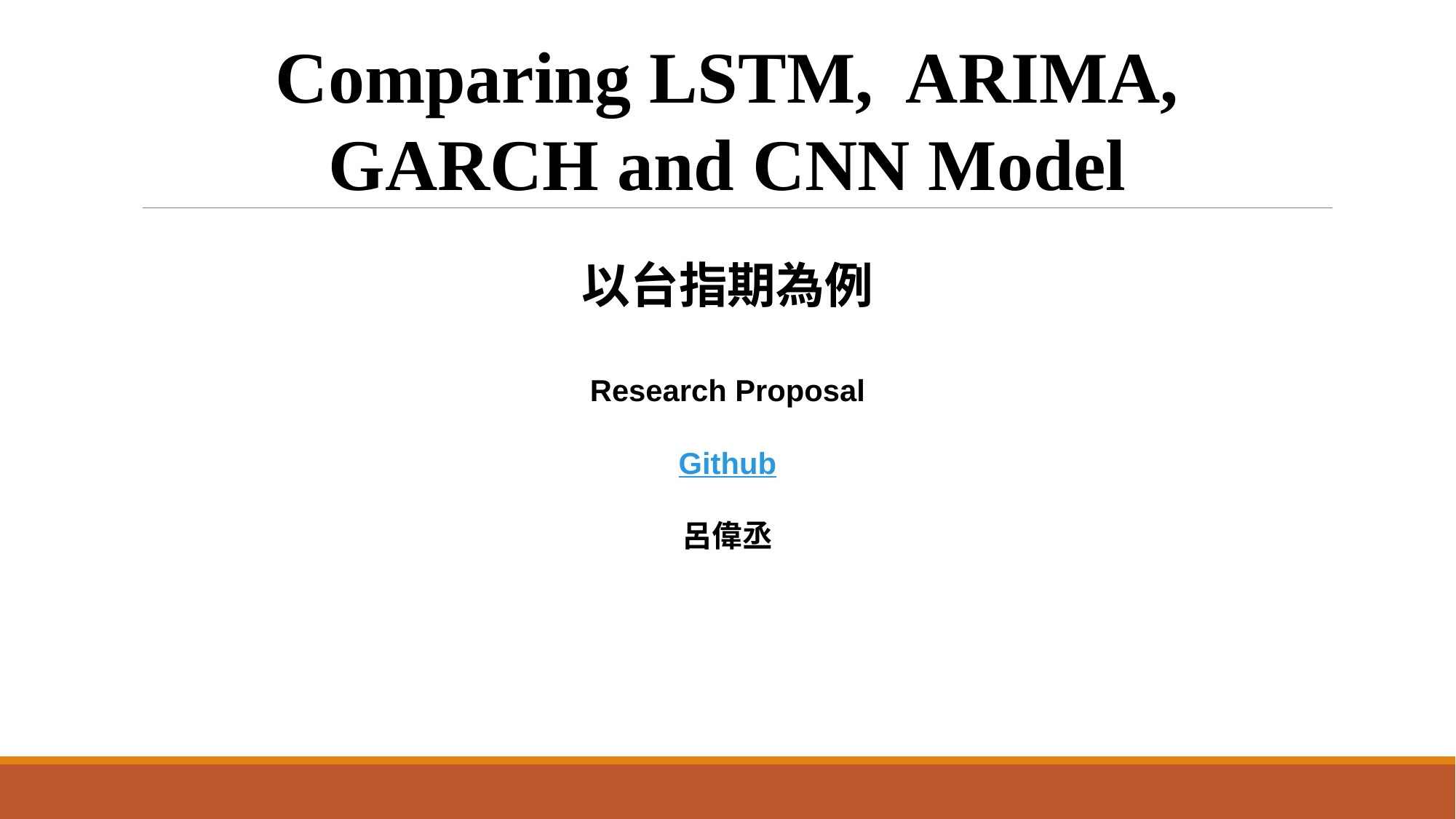

Comparing LSTM,  ARIMA, GARCH and CNN Model
以台指期為例
Research Proposal

Github

呂偉丞